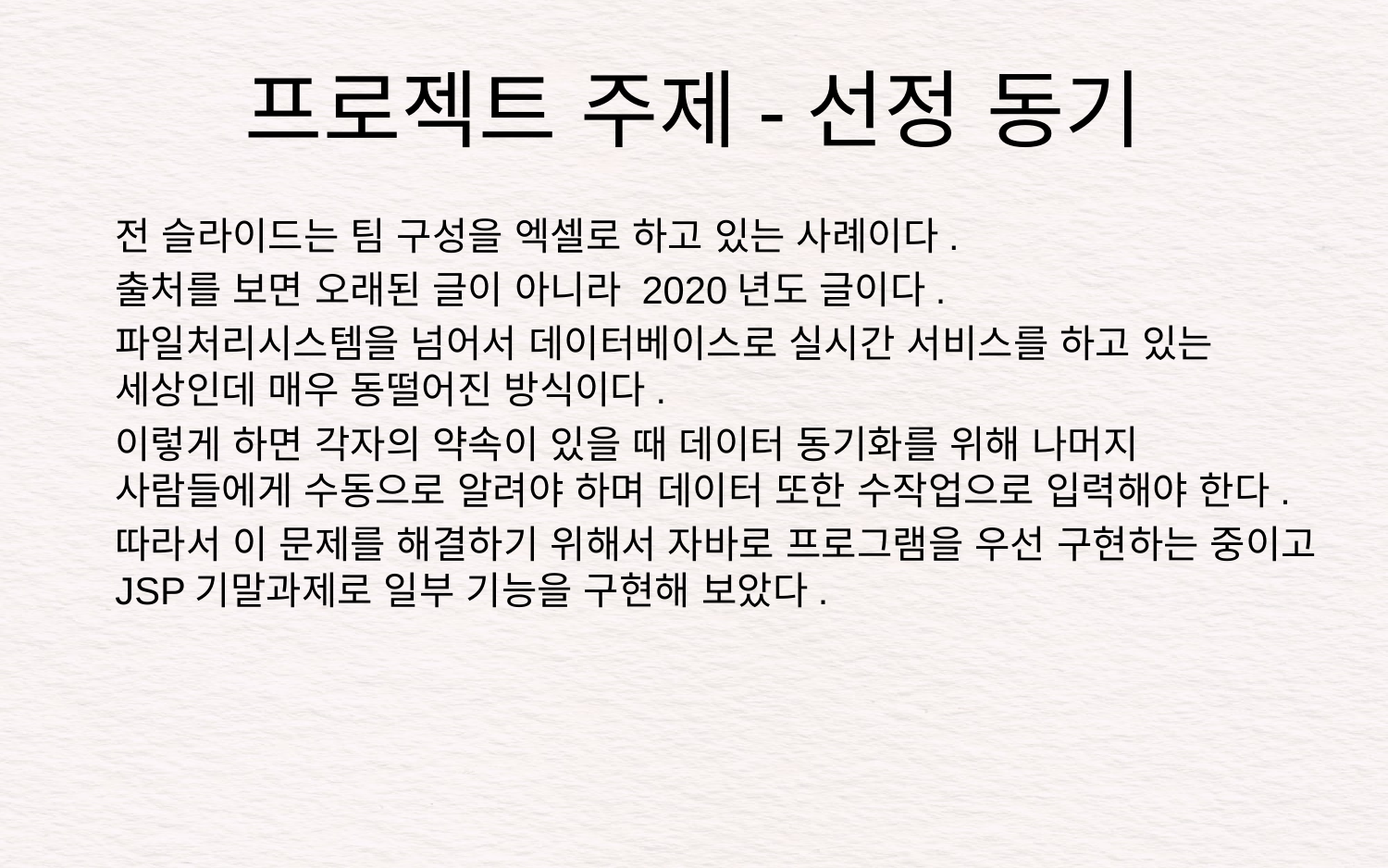

# 프로젝트 주제-선정 동기

전 슬라이드는 팀 구성을 엑셀로 하고 있는 사례이다.
출처를 보면 오래된 글이 아니라 2020년도 글이다.
파일처리시스템을 넘어서 데이터베이스로 실시간 서비스를 하고 있는 세상인데 매우 동떨어진 방식이다.
이렇게 하면 각자의 약속이 있을 때 데이터 동기화를 위해 나머지 사람들에게 수동으로 알려야 하며 데이터 또한 수작업으로 입력해야 한다.
따라서 이 문제를 해결하기 위해서 자바로 프로그램을 우선 구현하는 중이고 JSP기말과제로 일부 기능을 구현해 보았다.